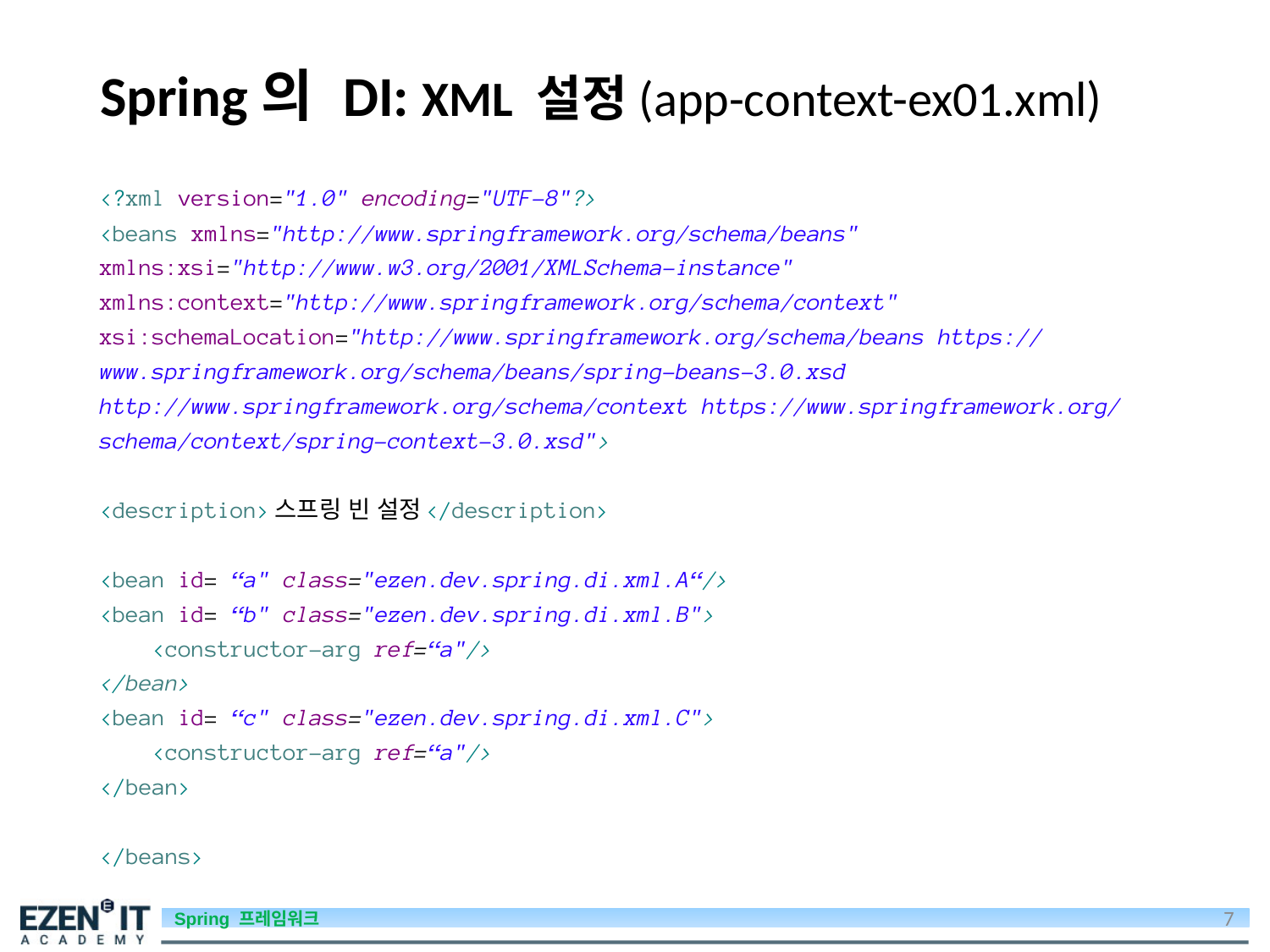

# Spring의 DI: XML 설정(app-context-ex01.xml)
<?xml version="1.0" encoding="UTF-8"?>
<beans xmlns="http://www.springframework.org/schema/beans"
xmlns:xsi="http://www.w3.org/2001/XMLSchema-instance"
xmlns:context="http://www.springframework.org/schema/context"
xsi:schemaLocation="http://www.springframework.org/schema/beans https://www.springframework.org/schema/beans/spring-beans-3.0.xsd
http://www.springframework.org/schema/context https://www.springframework.org/schema/context/spring-context-3.0.xsd">

<description>스프링 빈 설정</description>

<bean id= “a" class="ezen.dev.spring.di.xml.A“/>
<bean id= “b" class="ezen.dev.spring.di.xml.B">
    <constructor-arg ref=“a"/>
</bean>
<bean id= “c" class="ezen.dev.spring.di.xml.C">
    <constructor-arg ref=“a"/>
</bean>

</beans>
7